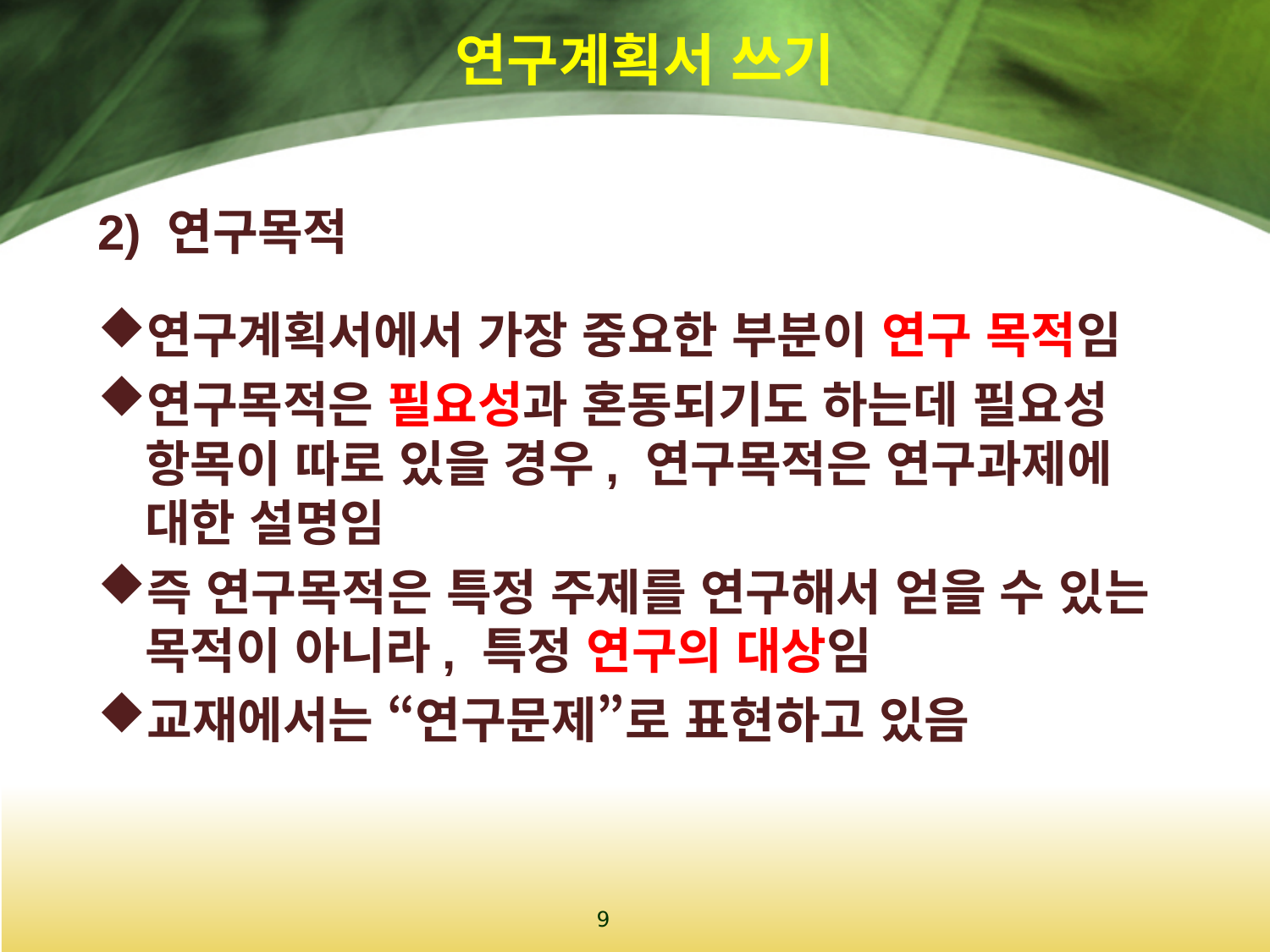

# 연구계획서 쓰기
2) 연구목적

연구계획서에서 가장 중요한 부분이 연구 목적임
연구목적은 필요성과 혼동되기도 하는데 필요성 항목이 따로 있을 경우, 연구목적은 연구과제에 대한 설명임
즉 연구목적은 특정 주제를 연구해서 얻을 수 있는 목적이 아니라, 특정 연구의 대상임
교재에서는 “연구문제”로 표현하고 있음

9